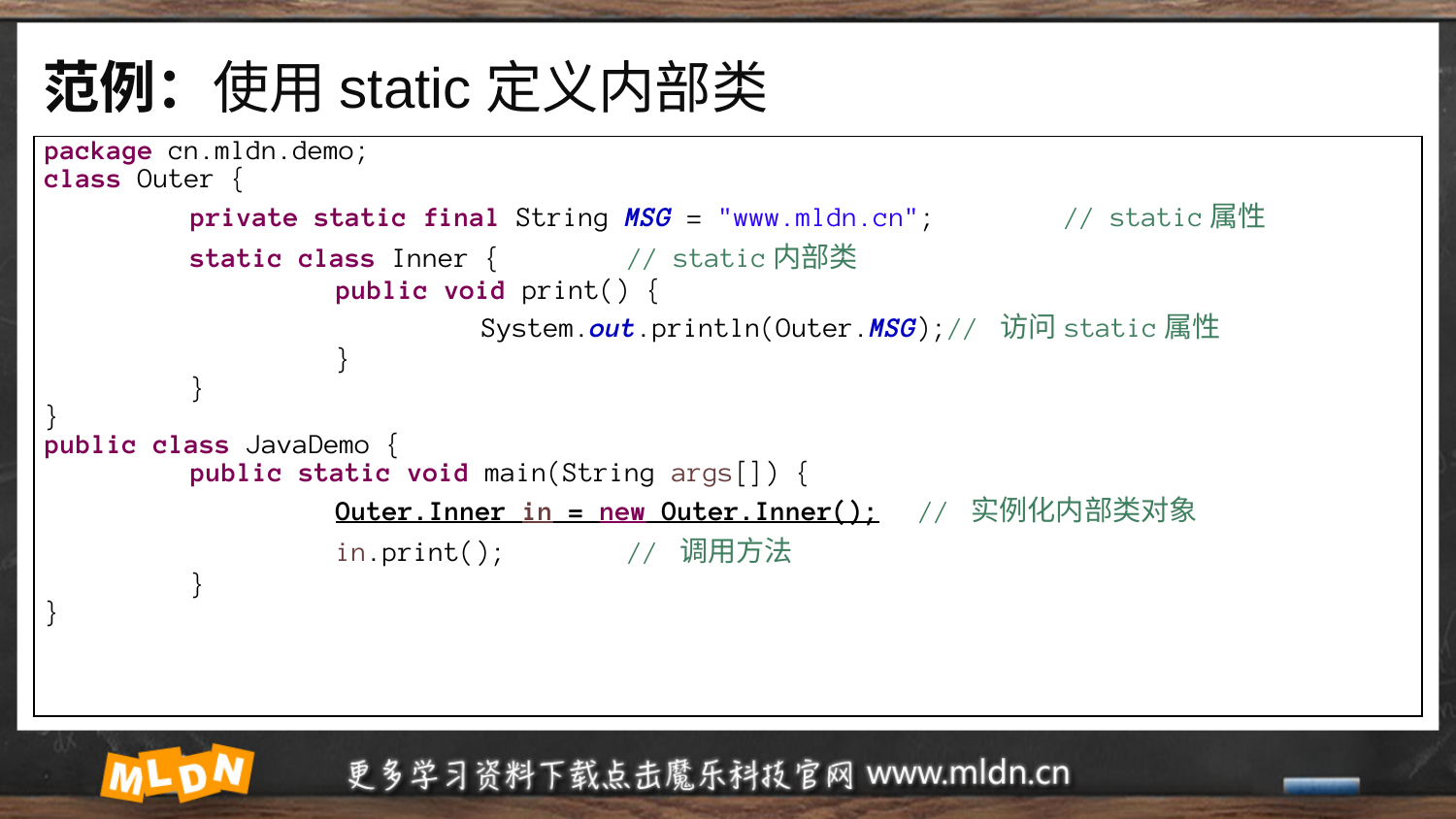

# 范例：使用static定义内部类
| package cn.mldn.demo; class Outer { private static final String MSG = "www.mldn.cn"; // static属性 static class Inner { // static内部类 public void print() { System.out.println(Outer.MSG);// 访问static属性 } } } public class JavaDemo { public static void main(String args[]) { Outer.Inner in = new Outer.Inner(); // 实例化内部类对象 in.print(); // 调用方法 } } |
| --- |